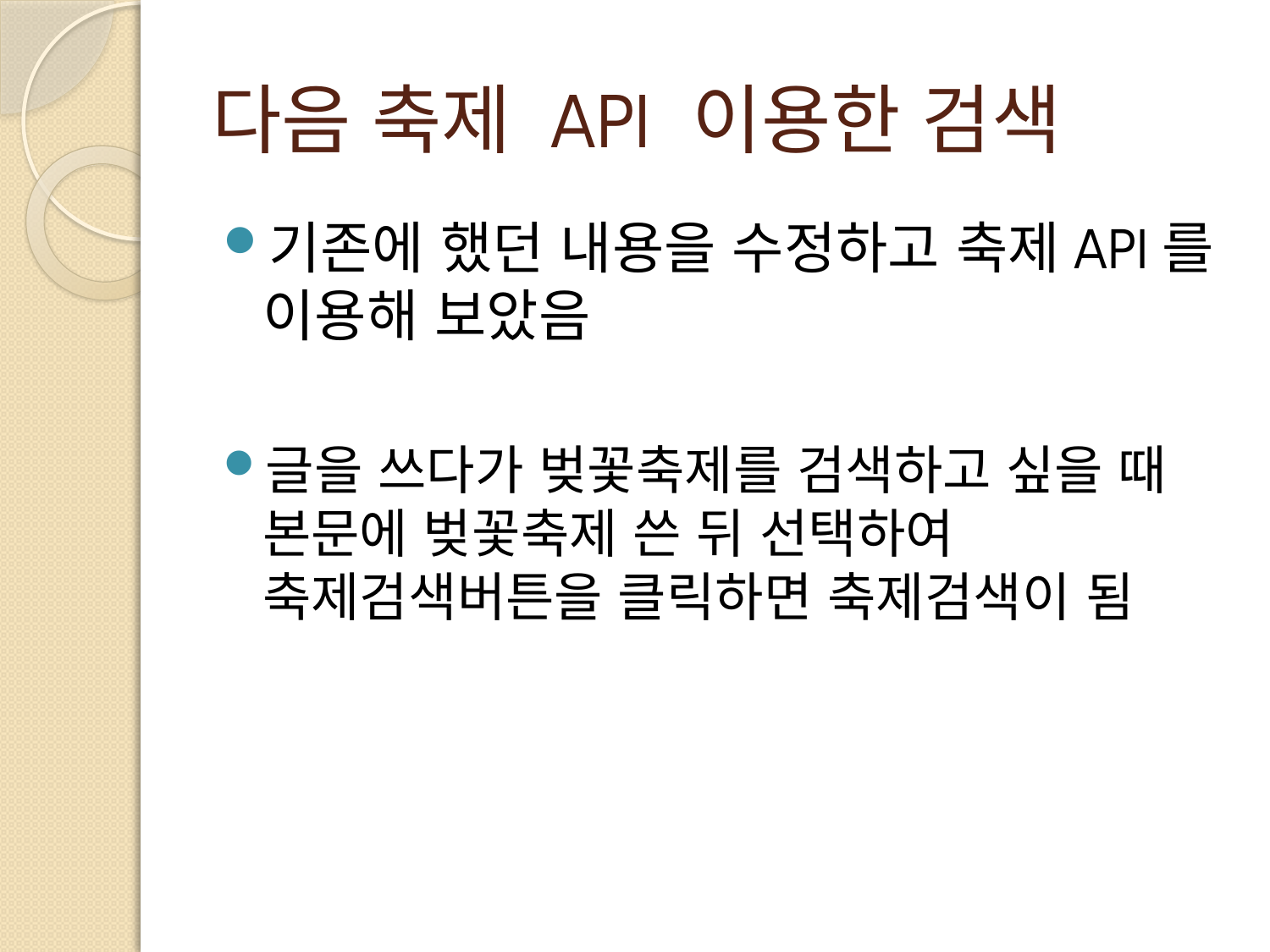

# 다음 축제 API 이용한 검색
기존에 했던 내용을 수정하고 축제API를 이용해 보았음

글을 쓰다가 벚꽃축제를 검색하고 싶을 때 본문에 벚꽃축제 쓴 뒤 선택하여 축제검색버튼을 클릭하면 축제검색이 됨